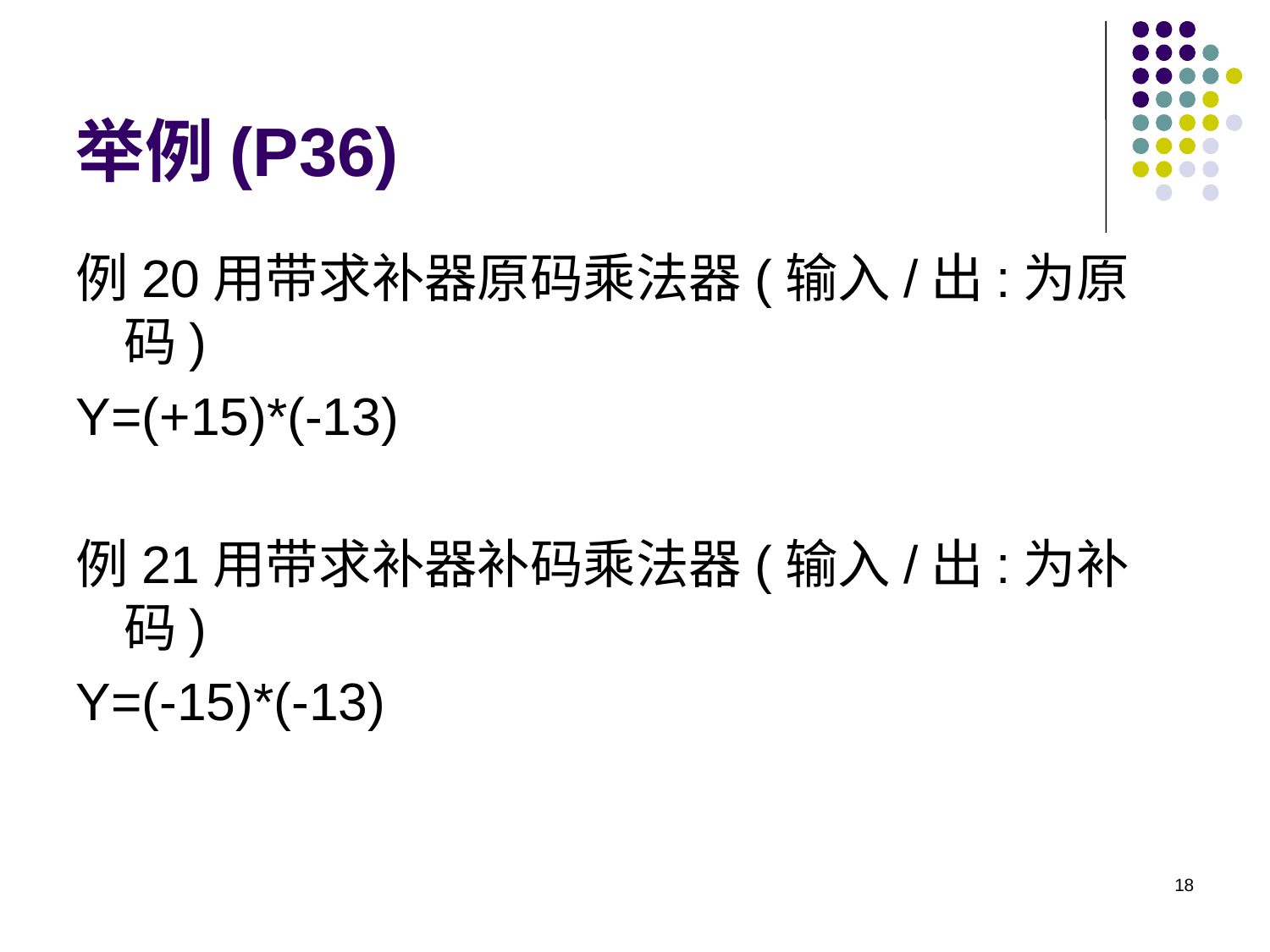

举例(P36)
例20用带求补器原码乘法器(输入/出:为原码)
Y=(+15)*(-13)

例21用带求补器补码乘法器(输入/出:为补码)
Y=(-15)*(-13)

18